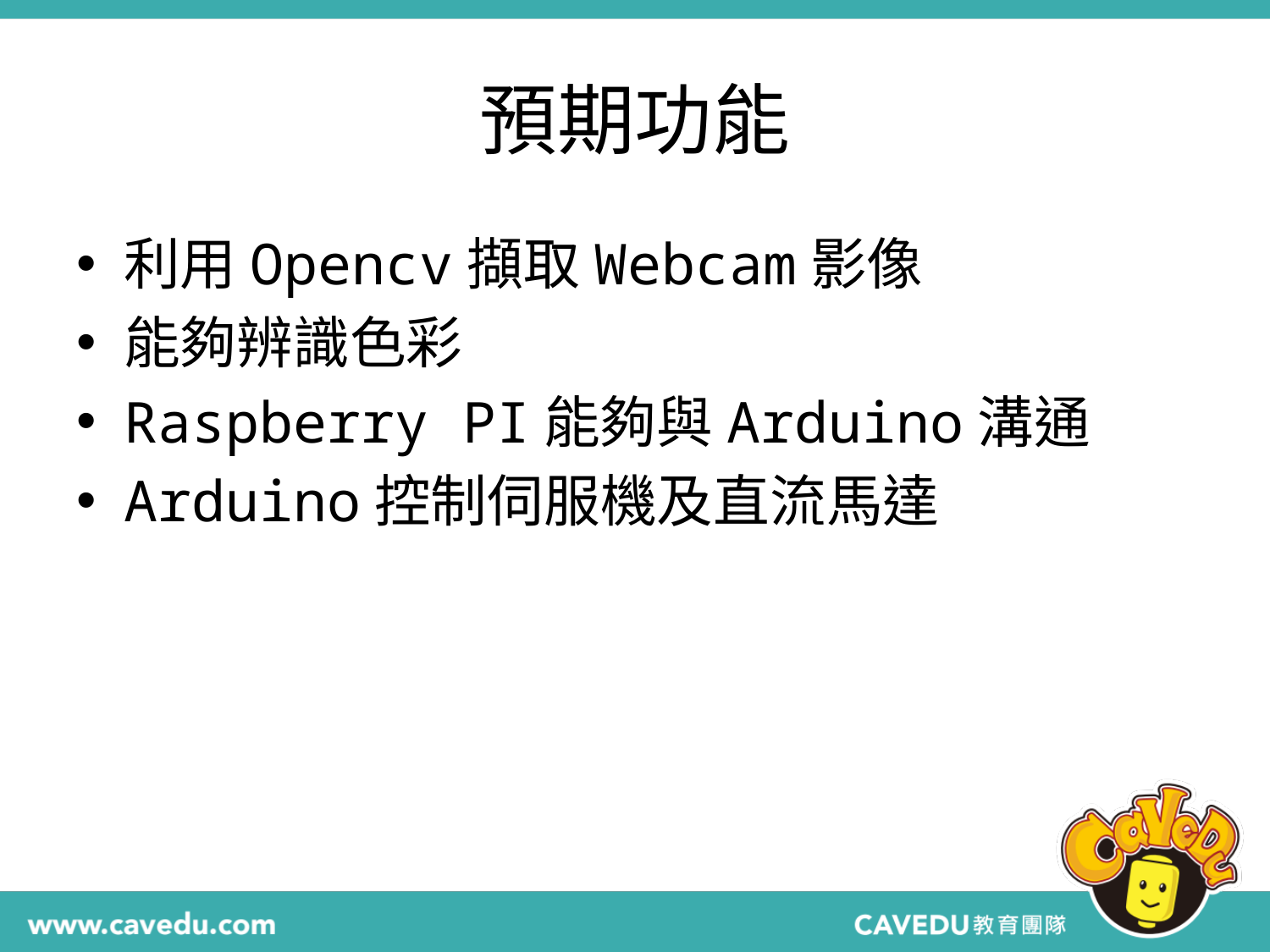

# 預期功能
利用Opencv擷取Webcam影像
能夠辨識色彩
Raspberry PI能夠與Arduino溝通
Arduino控制伺服機及直流馬達